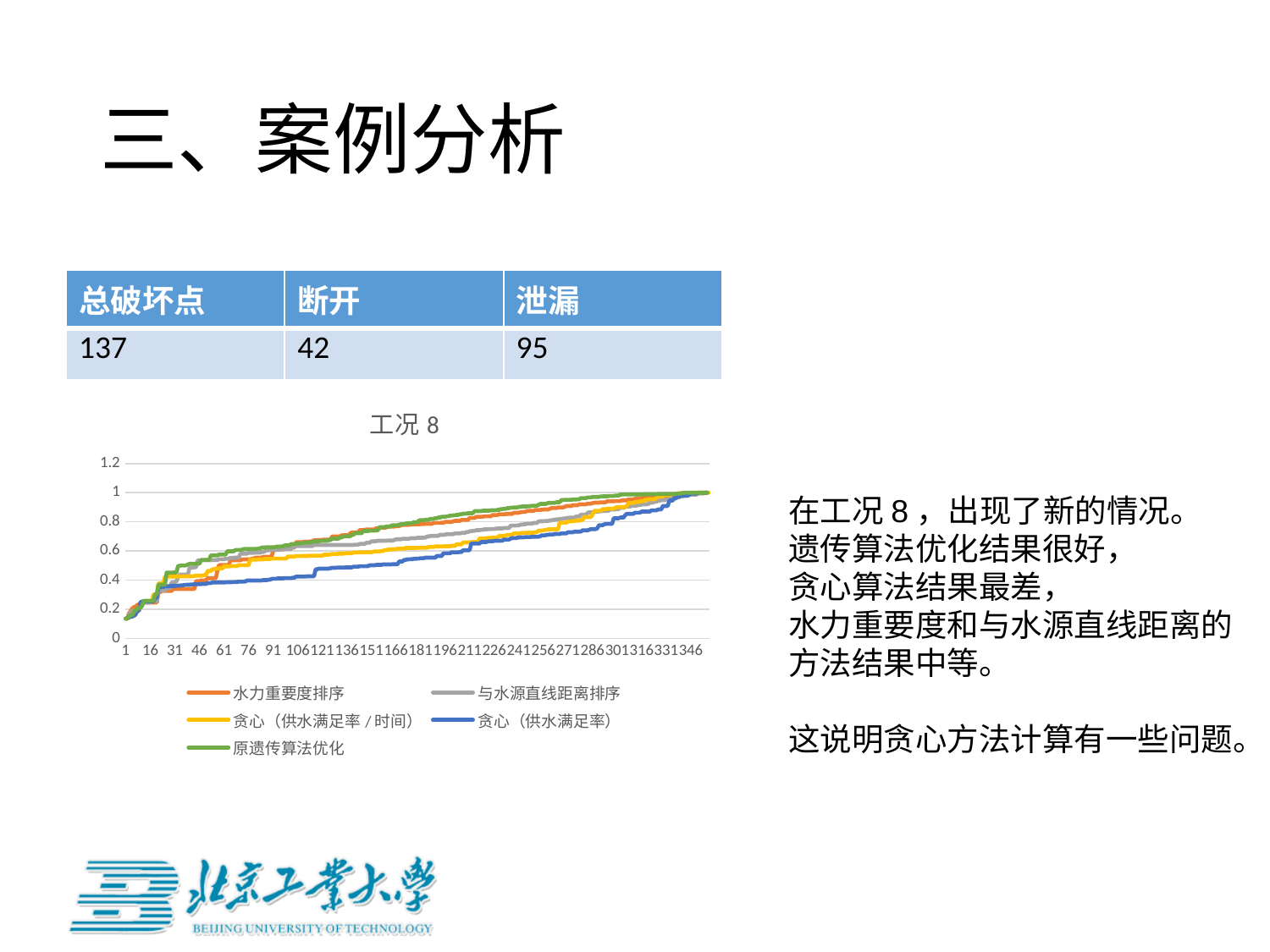

# 三、案例分析
| 总破坏点 | 断开 | 泄漏 |
| --- | --- | --- |
| 137 | 42 | 95 |

### Chart: 工况8

| Category | 水力重要度排序 | 与水源直线距离排序 | 贪心（供水满足率/时间） | 贪心（供水满足率） | 原遗传算法优化 |
|---|---|---|---|---|---|
在工况8，出现了新的情况。
遗传算法优化结果很好，
贪心算法结果最差，
水力重要度和与水源直线距离的方法结果中等。

这说明贪心方法计算有一些问题。